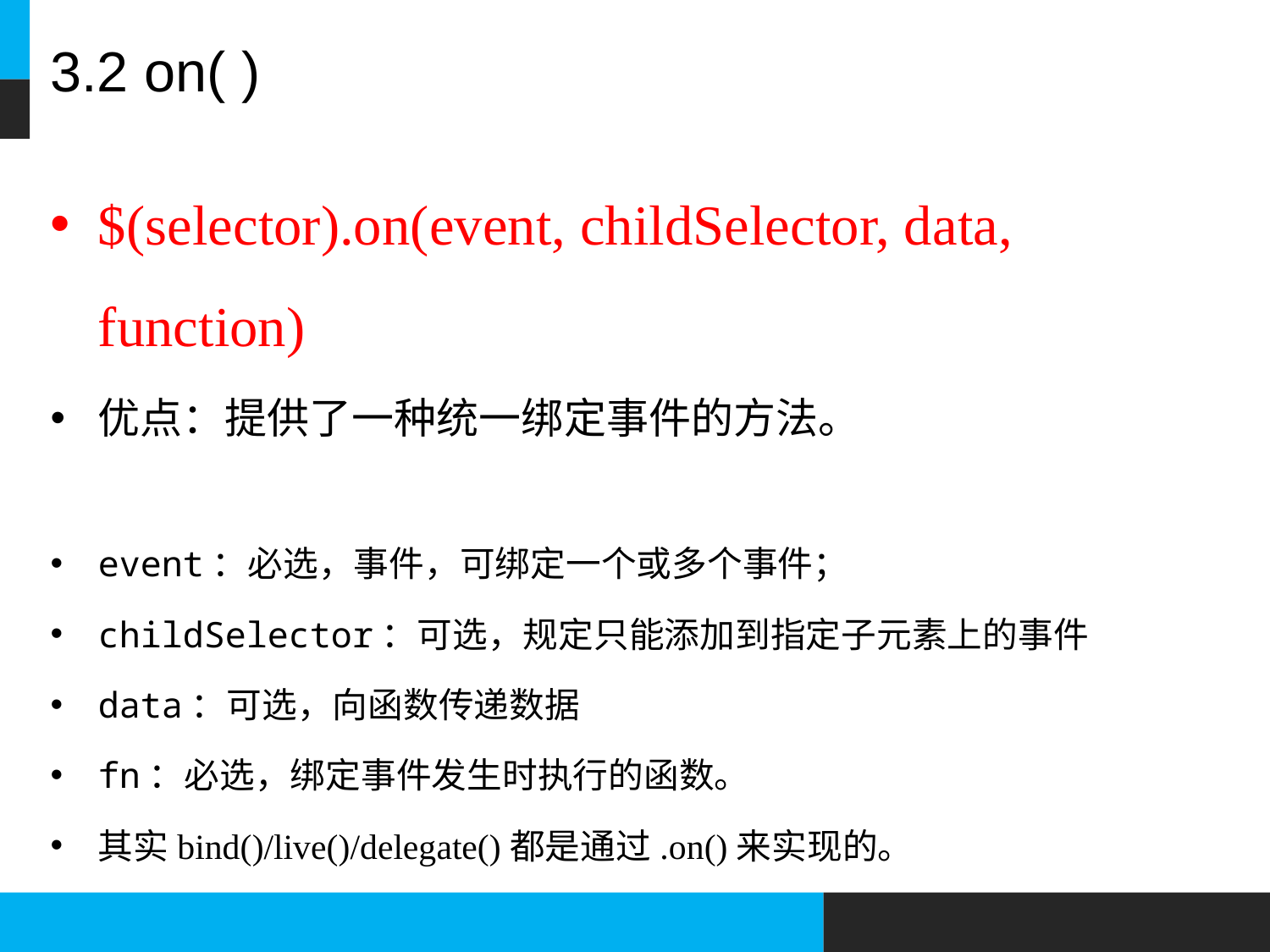

# 3.2 on( )
$(selector).on(event, childSelector, data, function)
优点：提供了一种统一绑定事件的方法。

event：必选，事件，可绑定一个或多个事件；
childSelector：可选，规定只能添加到指定子元素上的事件
data：可选，向函数传递数据
fn：必选，绑定事件发生时执行的函数。
其实bind()/live()/delegate()都是通过.on()来实现的。